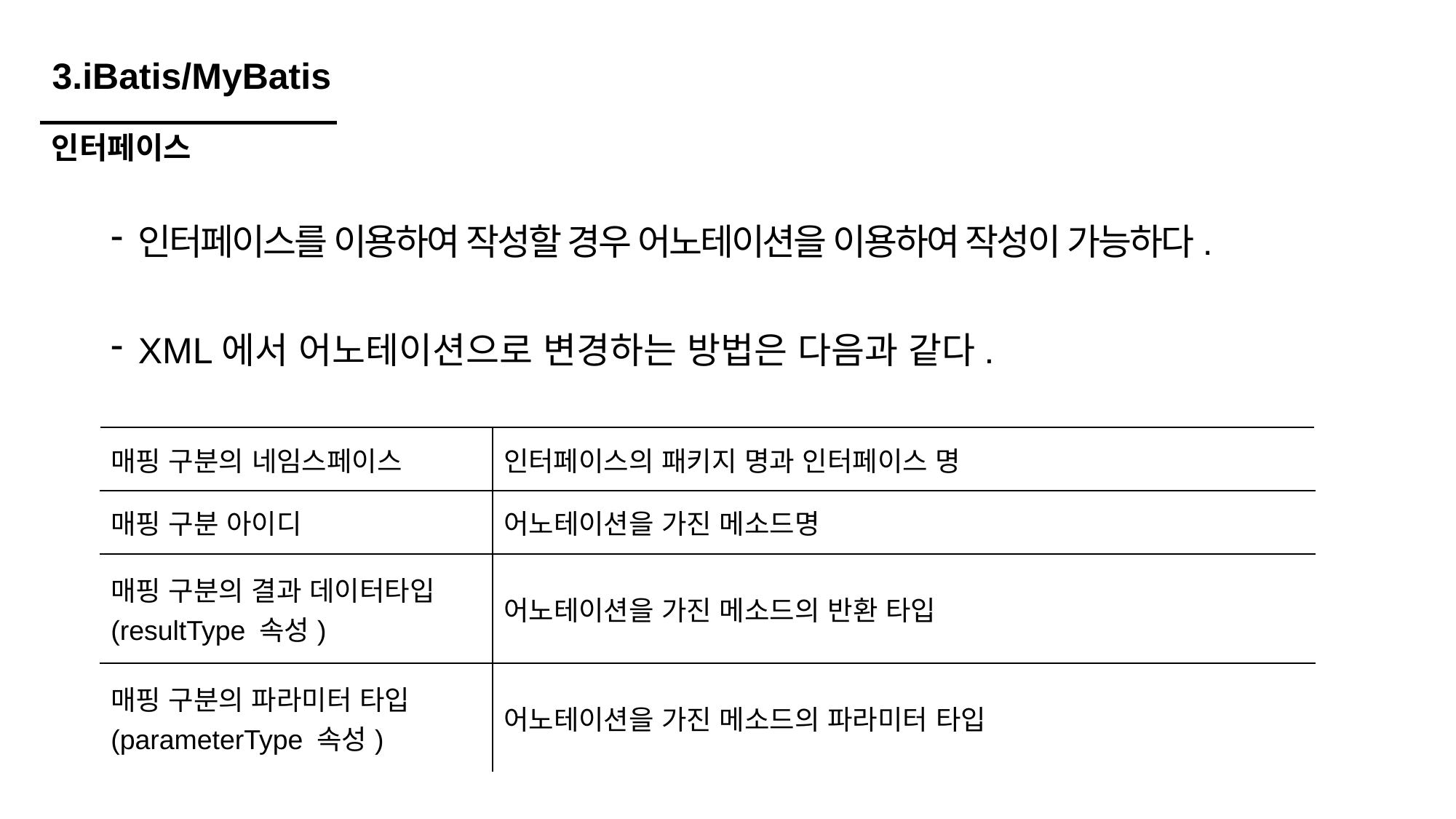

# 3.iBatis/MyBatis
인터페이스
인터페이스를 이용하여 작성할 경우 어노테이션을 이용하여 작성이 가능하다.

XML에서 어노테이션으로 변경하는 방법은 다음과 같다.
| 매핑 구분의 네임스페이스 | 인터페이스의 패키지 명과 인터페이스 명 |
| --- | --- |
| 매핑 구분 아이디 | 어노테이션을 가진 메소드명 |
| 매핑 구분의 결과 데이터타입 (resultType 속성) | 어노테이션을 가진 메소드의 반환 타입 |
| 매핑 구분의 파라미터 타입 (parameterType 속성) | 어노테이션을 가진 메소드의 파라미터 타입 |